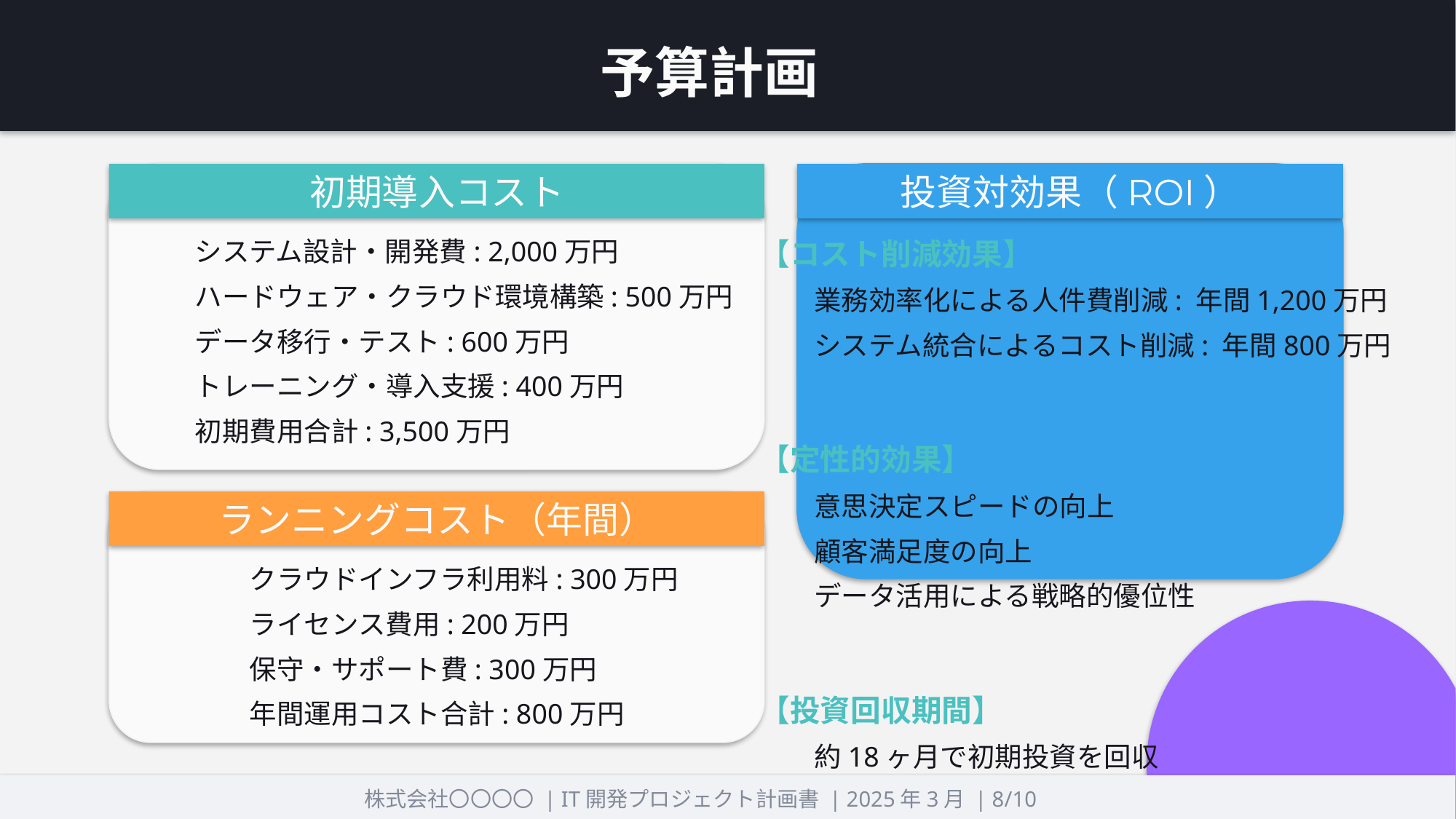

予算計画
#

初期導入コスト

投資対効果（ROI）

システム設計・開発費: 2,000万円
ハードウェア・クラウド環境構築: 500万円
データ移行・テスト: 600万円
トレーニング・導入支援: 400万円
初期費用合計: 3,500万円
【コスト削減効果】
業務効率化による人件費削減: 年間1,200万円
システム統合によるコスト削減: 年間800万円

【定性的効果】
意思決定スピードの向上
顧客満足度の向上
データ活用による戦略的優位性

【投資回収期間】
約18ヶ月で初期投資を回収

ランニングコスト（年間）
クラウドインフラ利用料: 300万円
ライセンス費用: 200万円
保守・サポート費: 300万円
年間運用コスト合計: 800万円

株式会社〇〇〇〇 | IT開発プロジェクト計画書 | 2025年3月 | 8/10